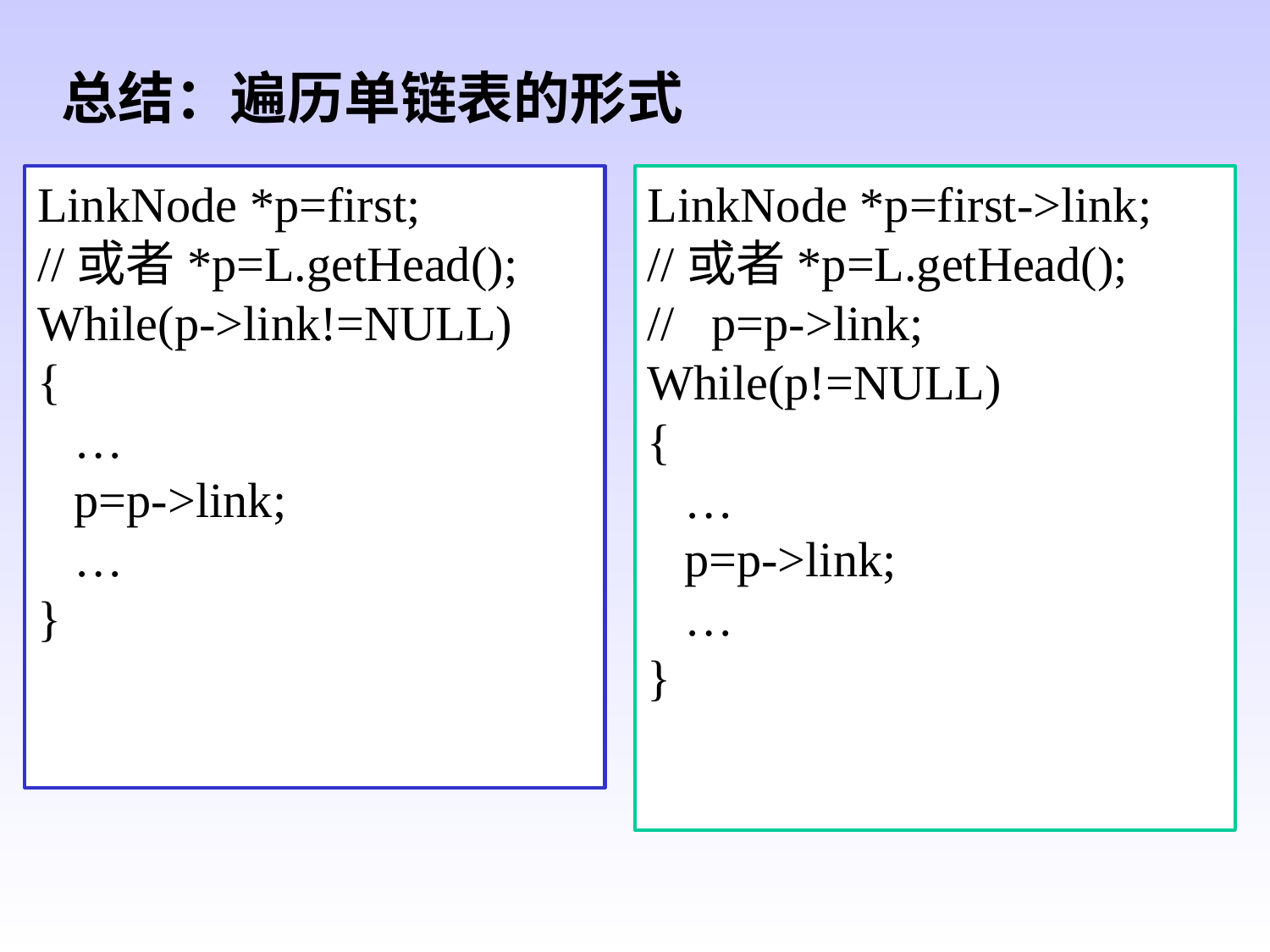

总结：遍历单链表的形式
LinkNode *p=first;
//或者*p=L.getHead();
While(p->link!=NULL)
{
   …
   p=p->link;
   …
}

LinkNode *p=first->link;
//或者*p=L.getHead();
//   p=p->link;
While(p!=NULL)
{
   …
   p=p->link;
   …
}